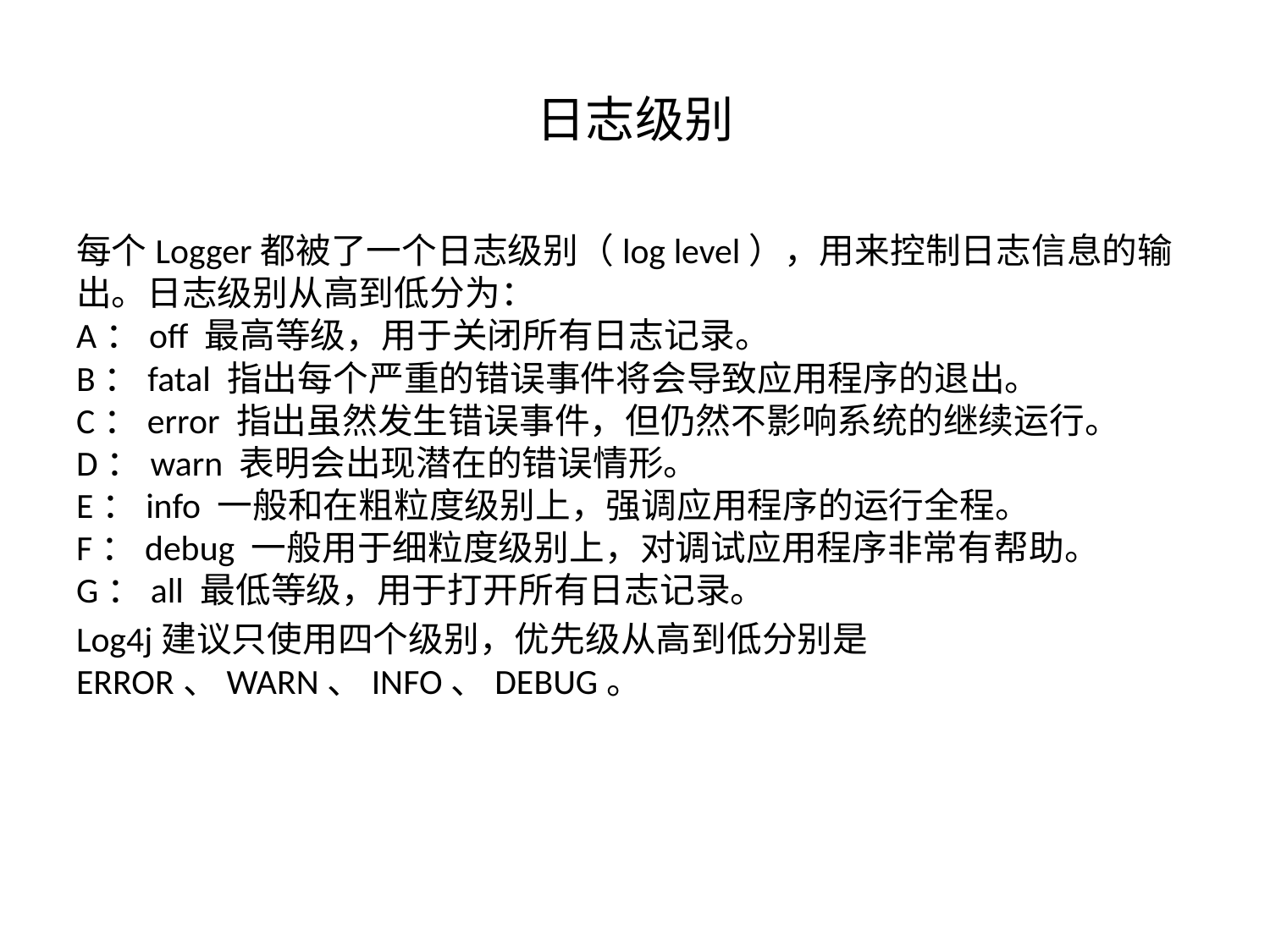

# 日志级别
每个Logger都被了一个日志级别（log level），用来控制日志信息的输出。日志级别从高到低分为：
A：off 最高等级，用于关闭所有日志记录。
B：fatal 指出每个严重的错误事件将会导致应用程序的退出。
C：error 指出虽然发生错误事件，但仍然不影响系统的继续运行。
D：warn 表明会出现潜在的错误情形。
E：info 一般和在粗粒度级别上，强调应用程序的运行全程。
F：debug 一般用于细粒度级别上，对调试应用程序非常有帮助。
G：all 最低等级，用于打开所有日志记录。
Log4j建议只使用四个级别，优先级从高到低分别是 ERROR、WARN、INFO、DEBUG。